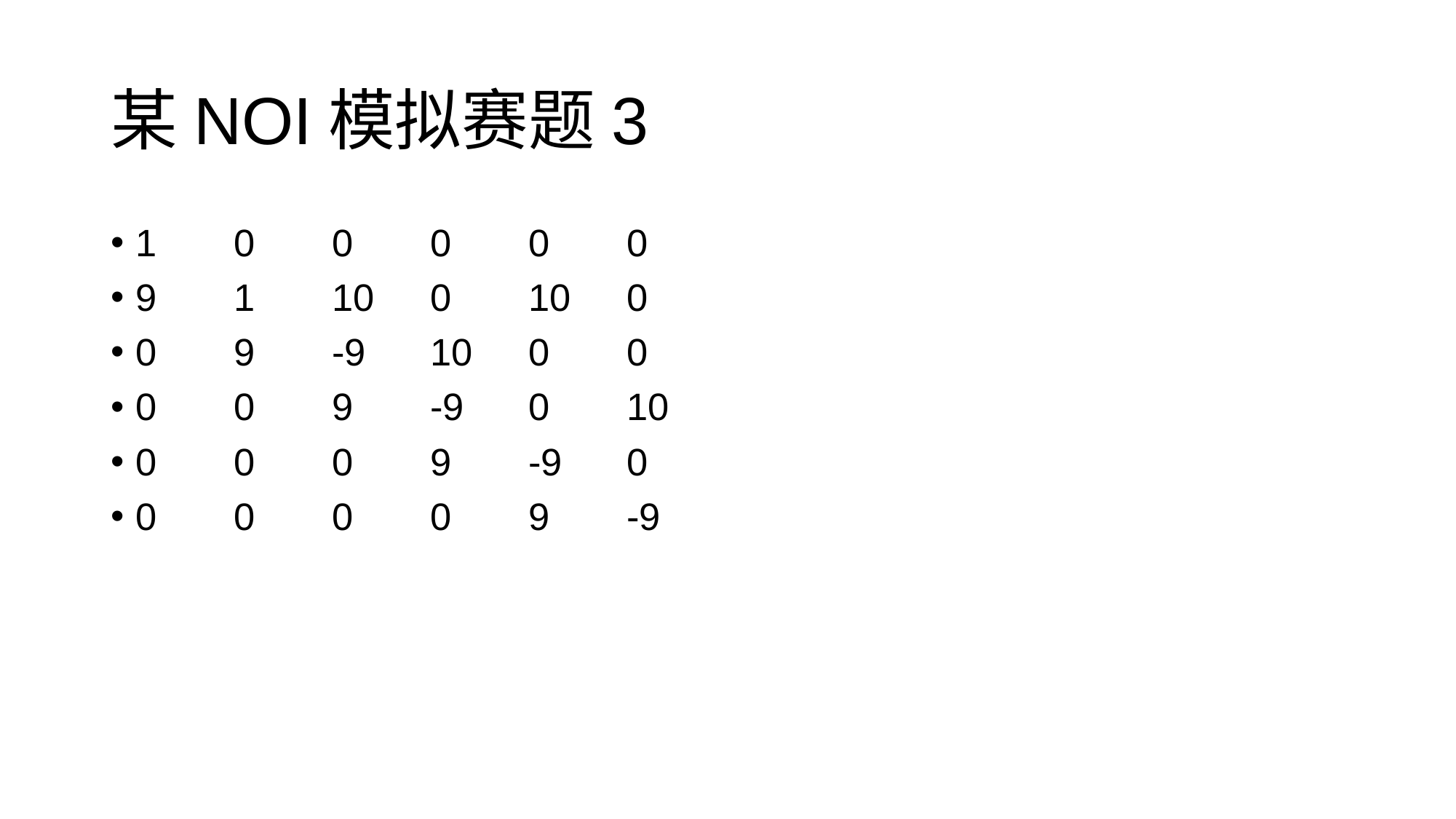

# 某NOI模拟赛题3
1	0	0	0	0	0
9	1	10	0	10	0
0	9	-9	10	0	0
0	0	9	-9	0	10
0	0	0	9	-9	0
0	0	0	0	9	-9